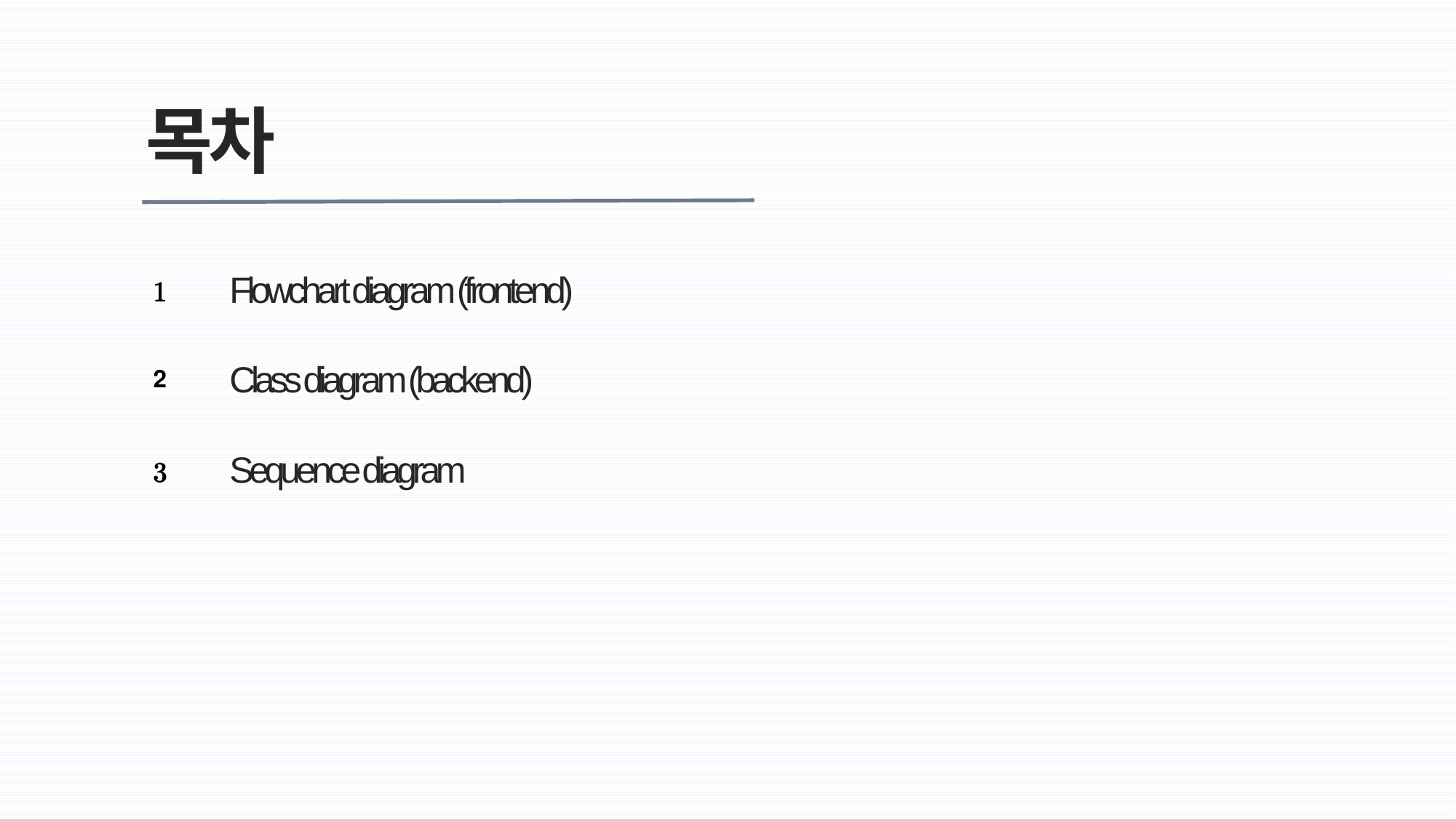

목차
Flowchart diagram (frontend)
1
Class diagram (backend)
2
Sequence diagram
3